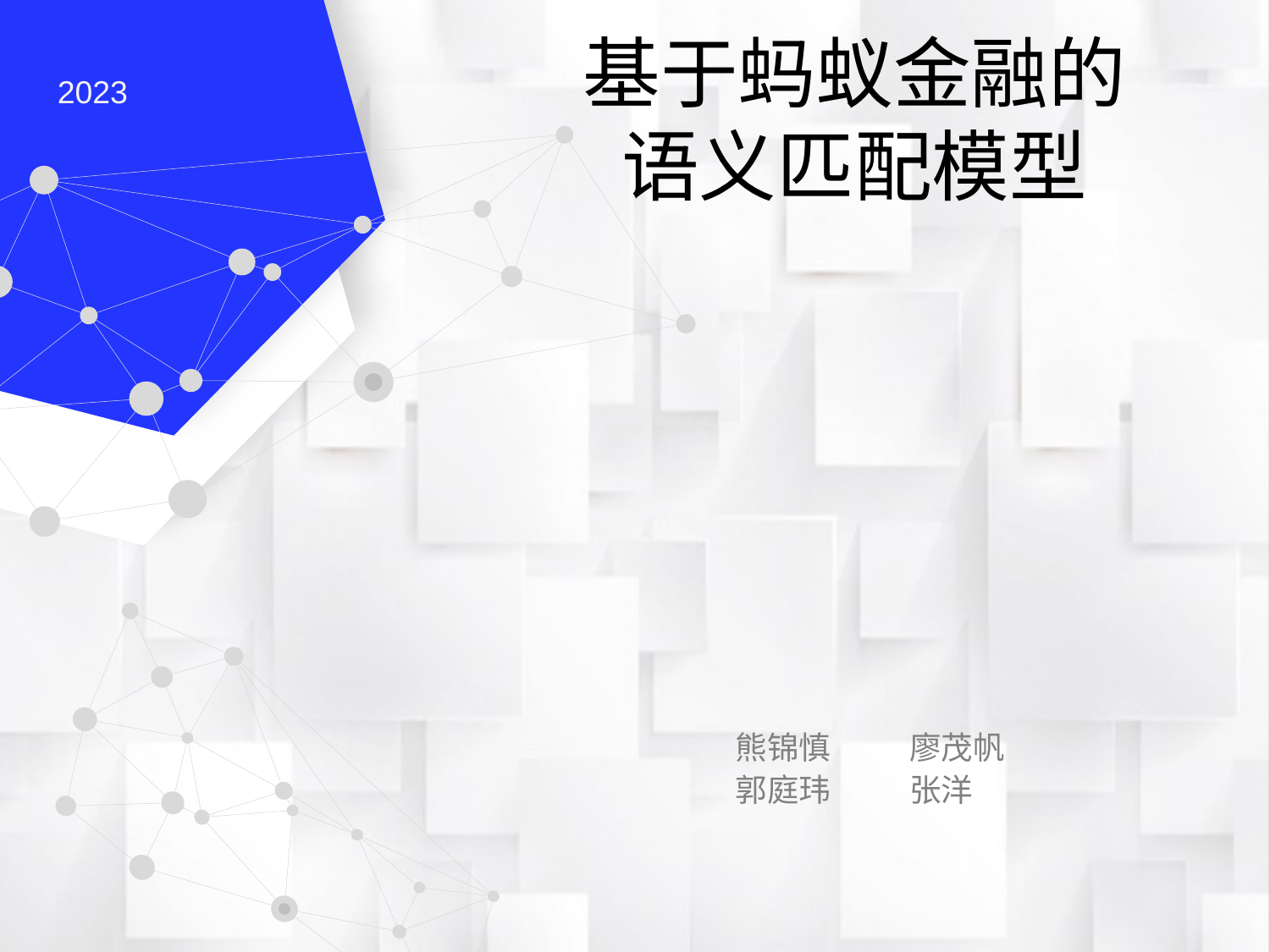

# 基于蚂蚁金融的 语义匹配模型
2023

熊锦慎           廖茂帆
郭庭玮           张洋